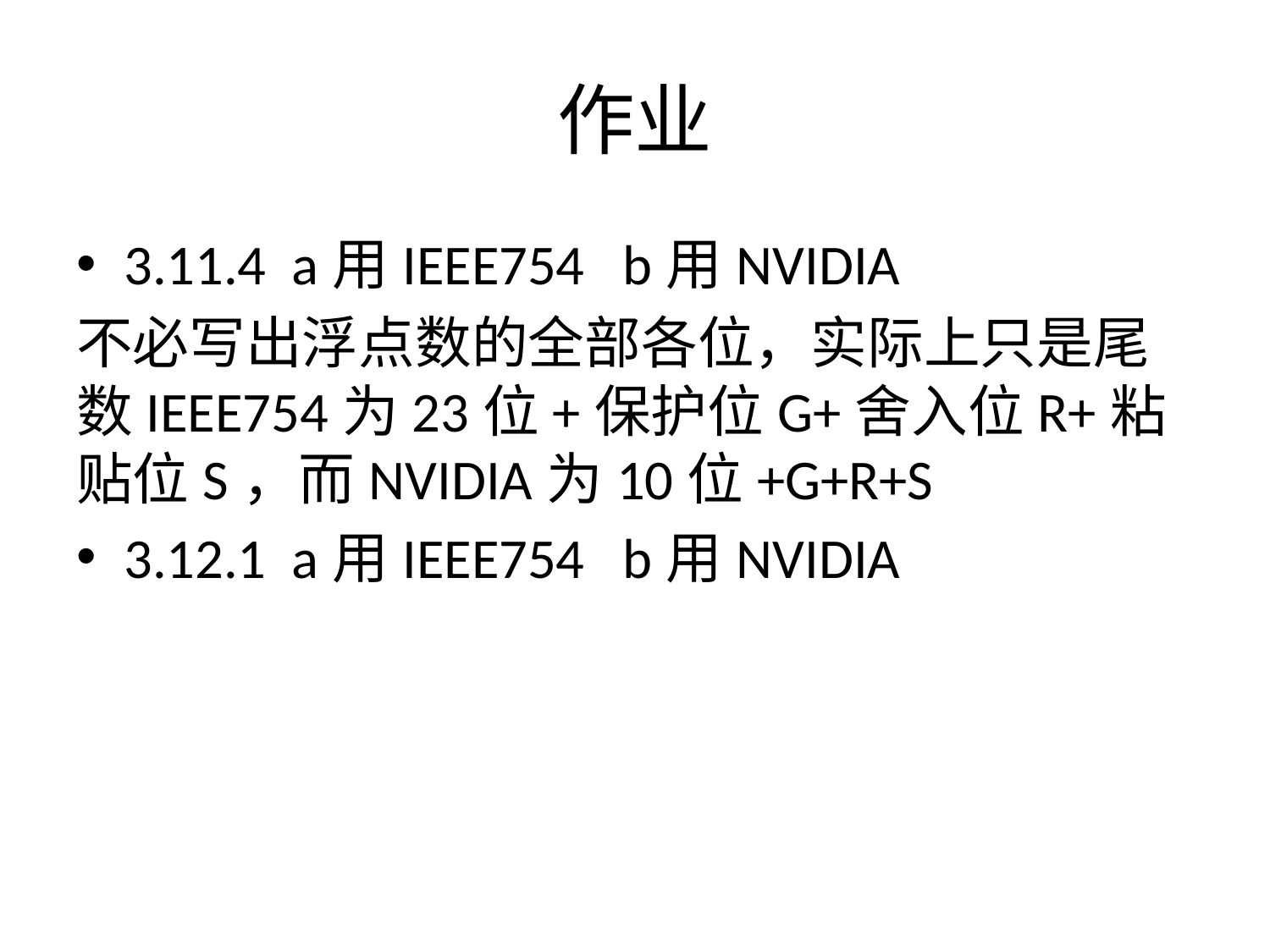

# 作业
3.11.4  a用IEEE754   b用NVIDIA
不必写出浮点数的全部各位，实际上只是尾数IEEE754为23位+保护位G+舍入位R+粘贴位S，而NVIDIA为10位+G+R+S
3.12.1  a用IEEE754   b用NVIDIA